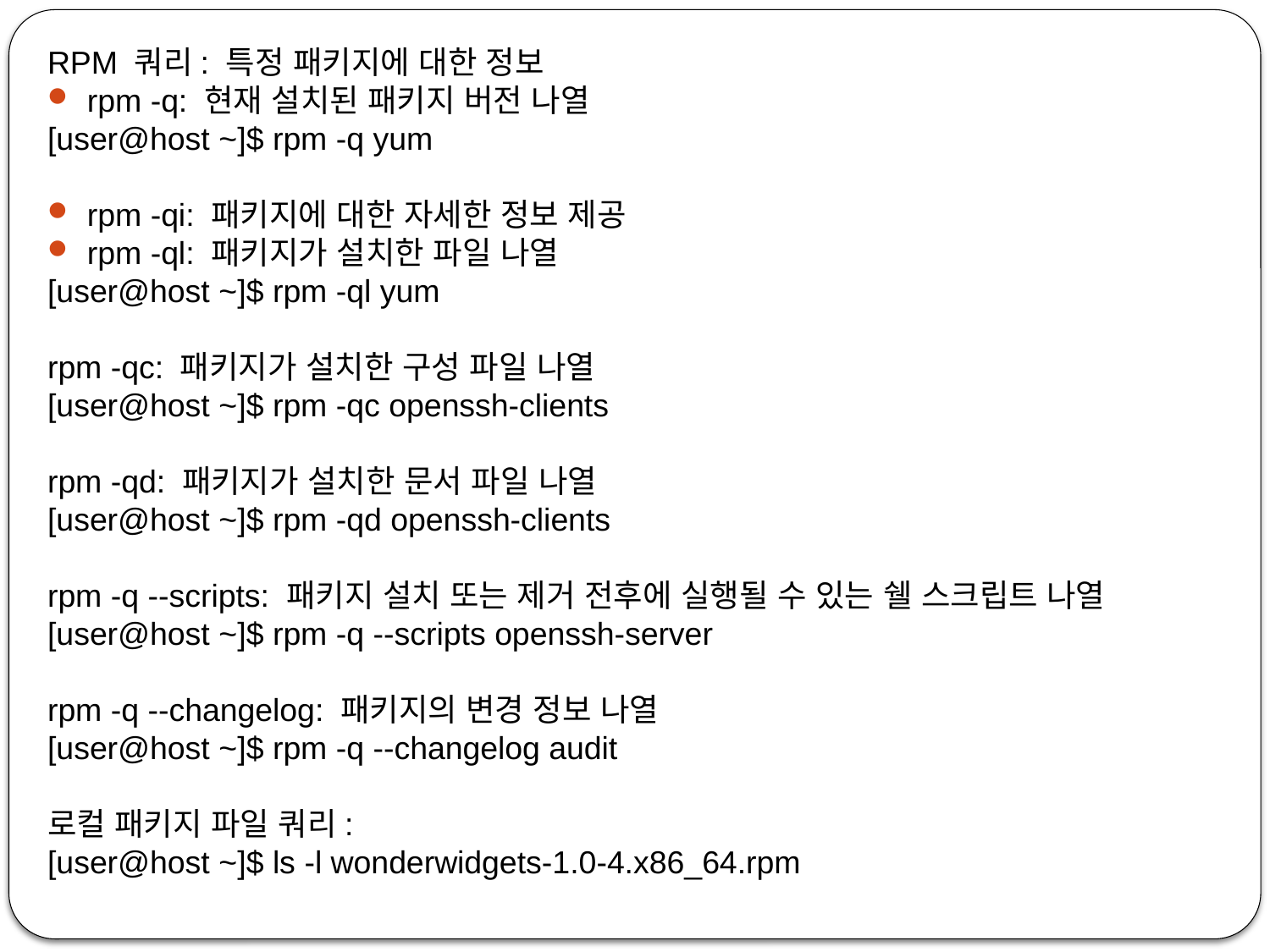

RPM 쿼리: 특정 패키지에 대한 정보
rpm -q: 현재 설치된 패키지 버전 나열
[user@host ~]$ rpm -q yum

rpm -qi: 패키지에 대한 자세한 정보 제공
rpm -ql: 패키지가 설치한 파일 나열
[user@host ~]$ rpm -ql yum

rpm -qc: 패키지가 설치한 구성 파일 나열
[user@host ~]$ rpm -qc openssh-clients

rpm -qd: 패키지가 설치한 문서 파일 나열
[user@host ~]$ rpm -qd openssh-clients

rpm -q --scripts: 패키지 설치 또는 제거 전후에 실행될 수 있는 쉘 스크립트 나열
[user@host ~]$ rpm -q --scripts openssh-server

rpm -q --changelog: 패키지의 변경 정보 나열
[user@host ~]$ rpm -q --changelog audit

로컬 패키지 파일 쿼리:
[user@host ~]$ ls -l wonderwidgets-1.0-4.x86_64.rpm